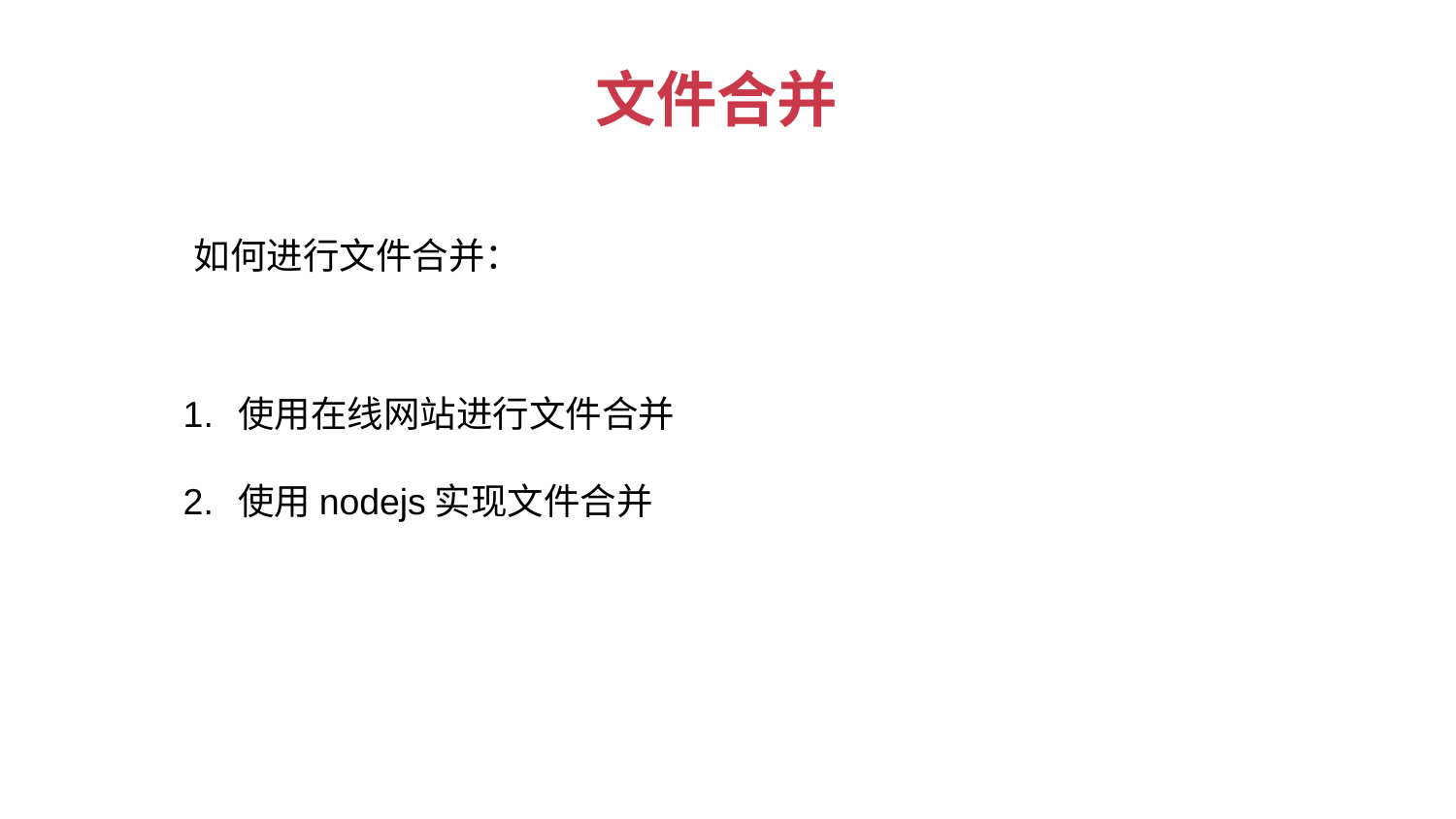

文件合并
如何进行文件合并：
使用在线网站进行文件合并
使用nodejs实现文件合并